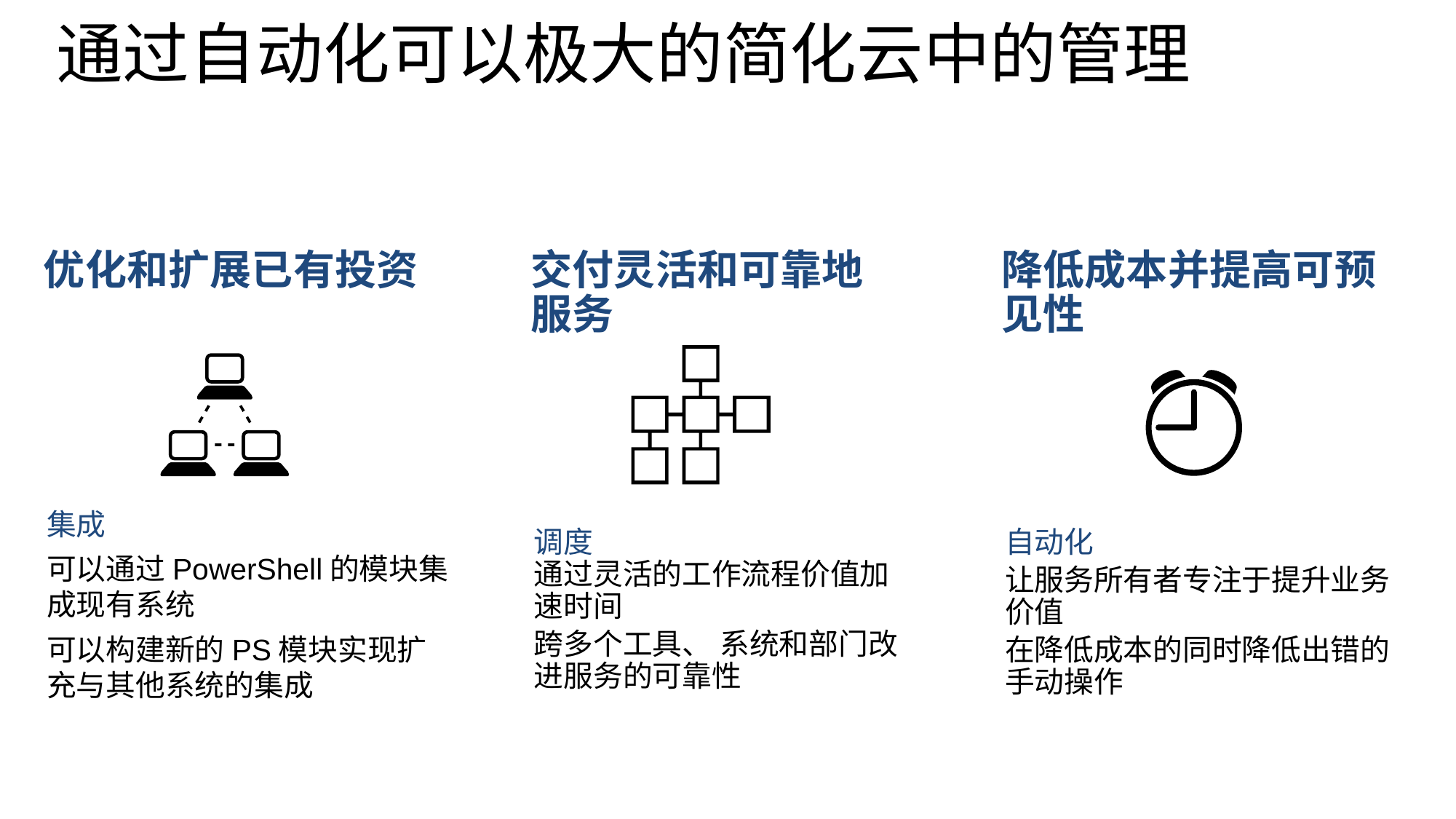

# 通过自动化可以极大的简化云中的管理
交付灵活和可靠地服务

调度
通过灵活的工作流程价值加速时间
跨多个工具、 系统和部门改进服务的可靠性
优化和扩展已有投资

集成
可以通过PowerShell的模块集成现有系统
可以构建新的PS模块实现扩充与其他系统的集成
降低成本并提高可预见性

自动化
让服务所有者专注于提升业务价值
在降低成本的同时降低出错的手动操作